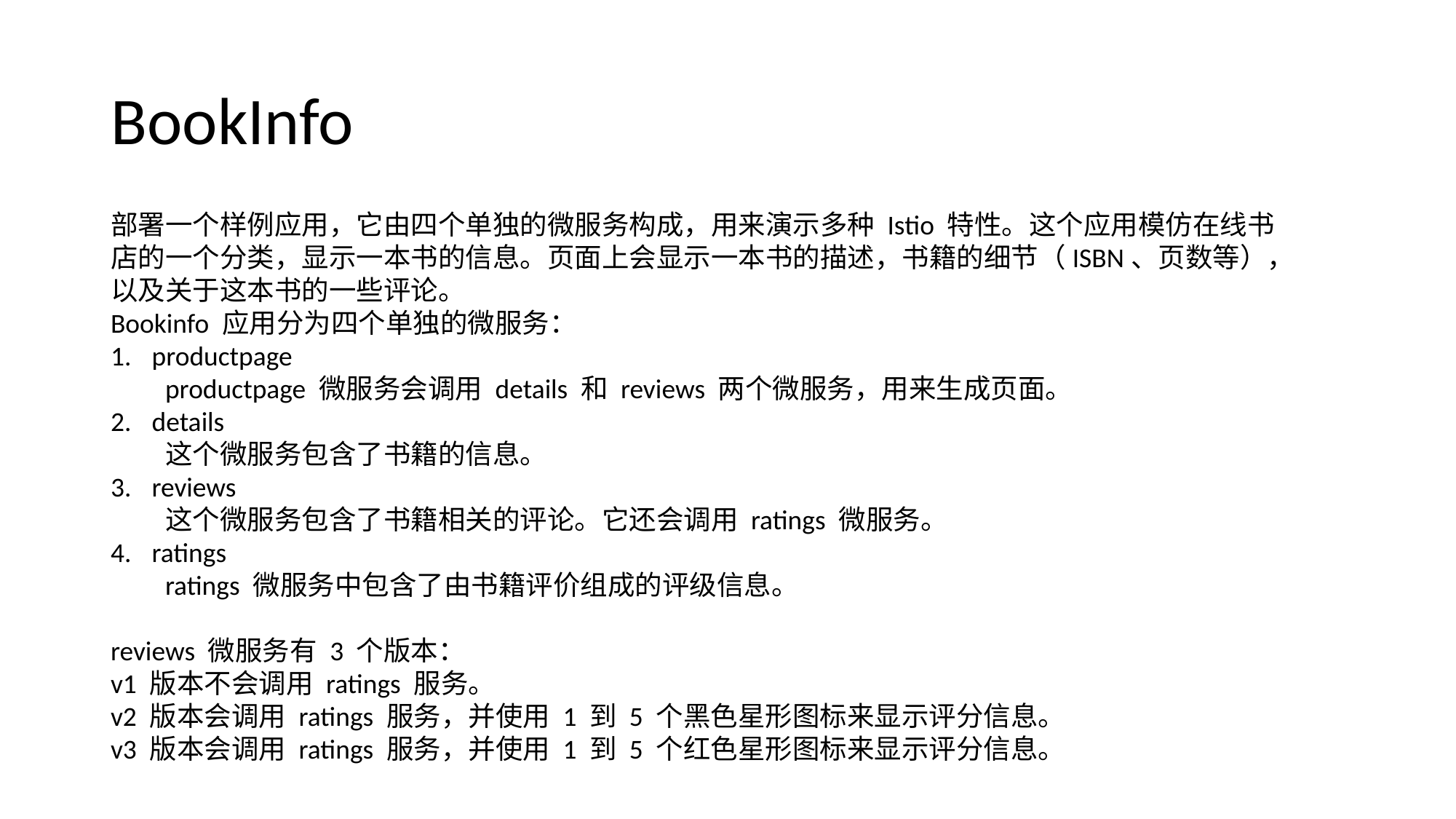

# BookInfo
部署一个样例应用，它由四个单独的微服务构成，用来演示多种 Istio 特性。这个应用模仿在线书店的一个分类，显示一本书的信息。页面上会显示一本书的描述，书籍的细节（ISBN、页数等），以及关于这本书的一些评论。
Bookinfo 应用分为四个单独的微服务：
productpage
productpage 微服务会调用 details 和 reviews 两个微服务，用来生成页面。
details
这个微服务包含了书籍的信息。
reviews
这个微服务包含了书籍相关的评论。它还会调用 ratings 微服务。
ratings
ratings 微服务中包含了由书籍评价组成的评级信息。

reviews 微服务有 3 个版本：
v1 版本不会调用 ratings 服务。
v2 版本会调用 ratings 服务，并使用 1 到 5 个黑色星形图标来显示评分信息。
v3 版本会调用 ratings 服务，并使用 1 到 5 个红色星形图标来显示评分信息。